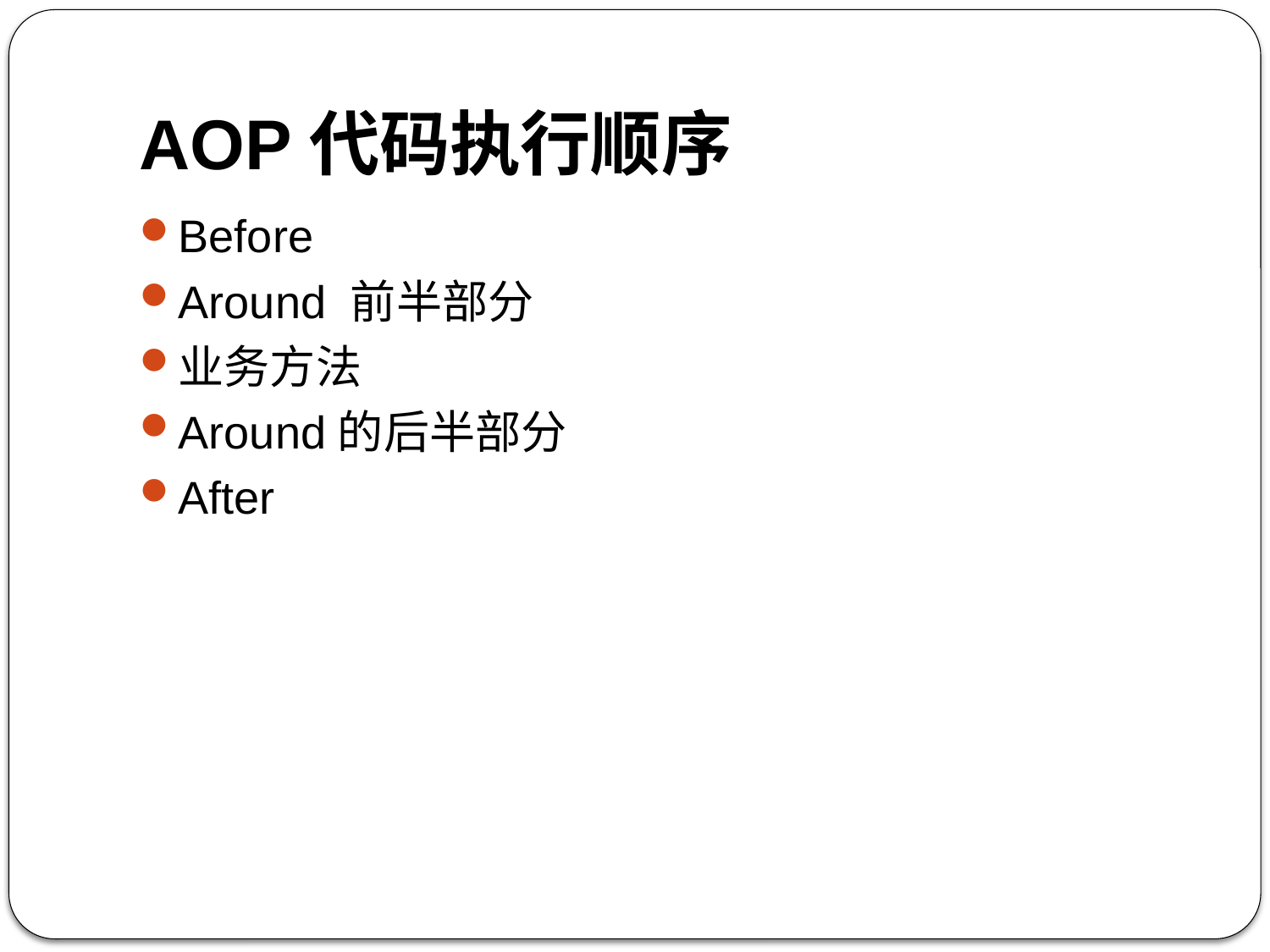

# AOP代码执行顺序
Before
Around 前半部分
业务方法
Around的后半部分
After